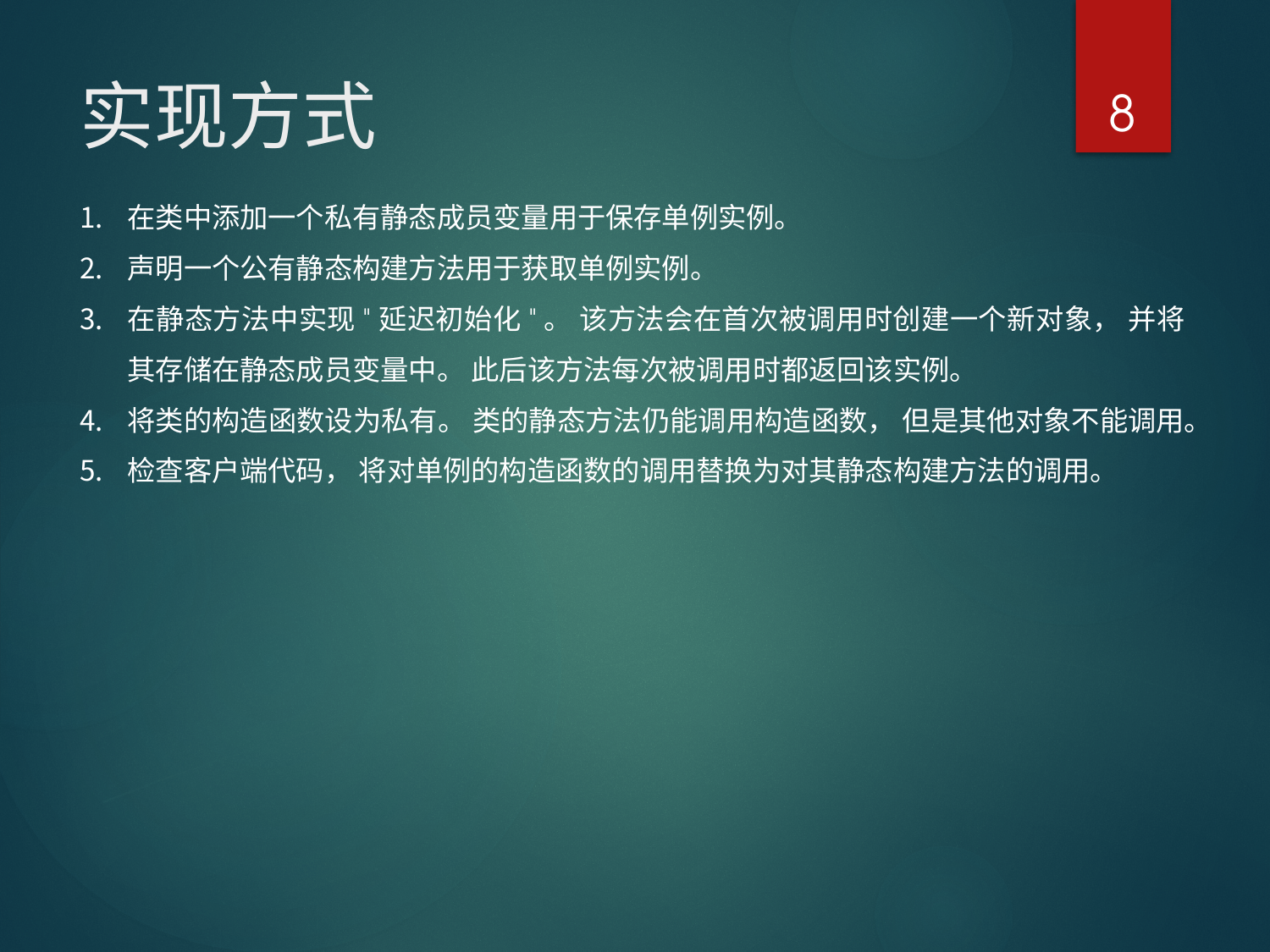

8
# 实现方式
在类中添加一个私有静态成员变量用于保存单例实例。
声明一个公有静态构建方法用于获取单例实例。
在静态方法中实现"延迟初始化"。 该方法会在首次被调用时创建一个新对象， 并将其存储在静态成员变量中。 此后该方法每次被调用时都返回该实例。
将类的构造函数设为私有。 类的静态方法仍能调用构造函数， 但是其他对象不能调用。
检查客户端代码， 将对单例的构造函数的调用替换为对其静态构建方法的调用。